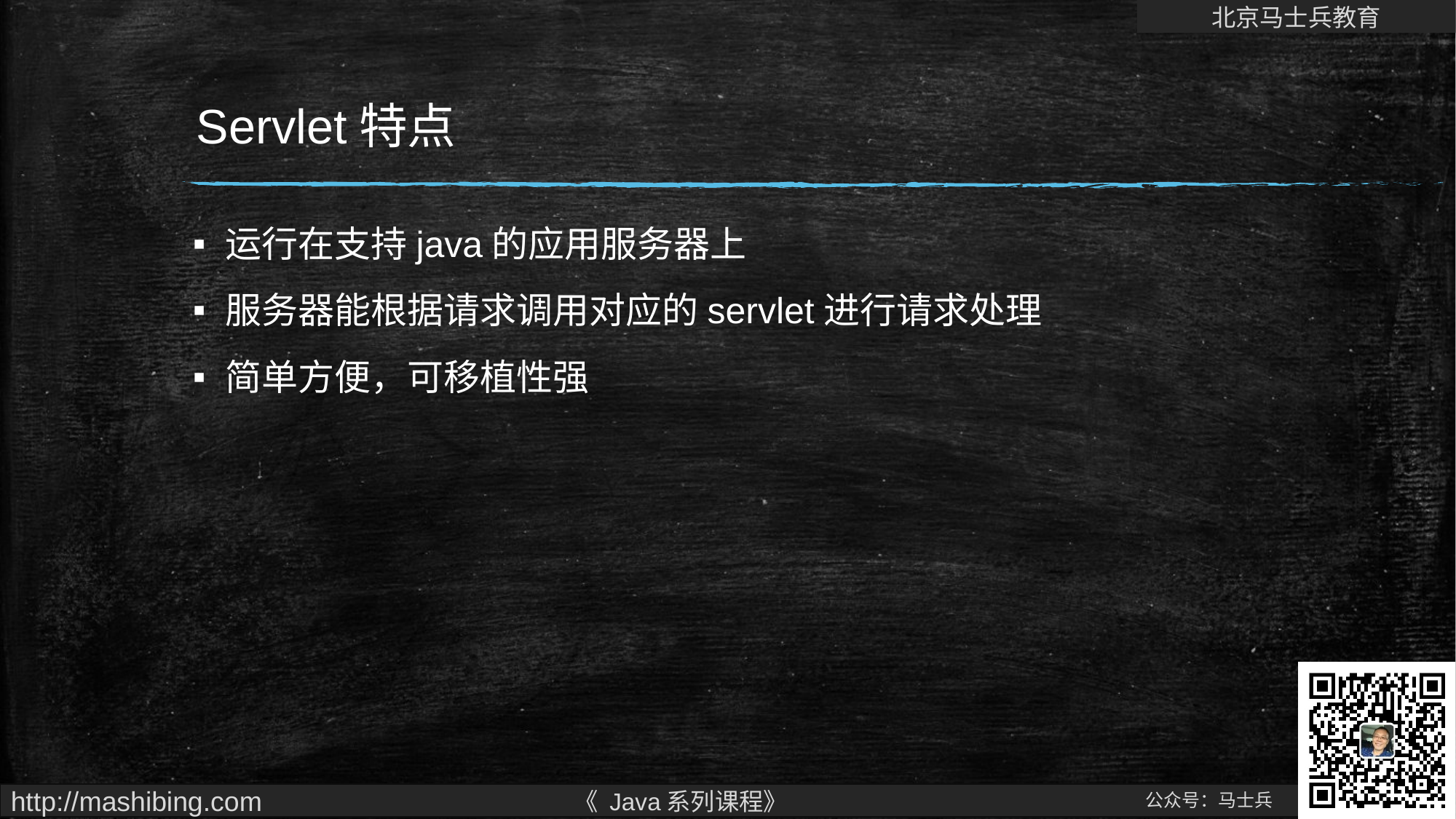

# Servlet特点
运行在支持java的应用服务器上
服务器能根据请求调用对应的servlet进行请求处理
简单方便，可移植性强